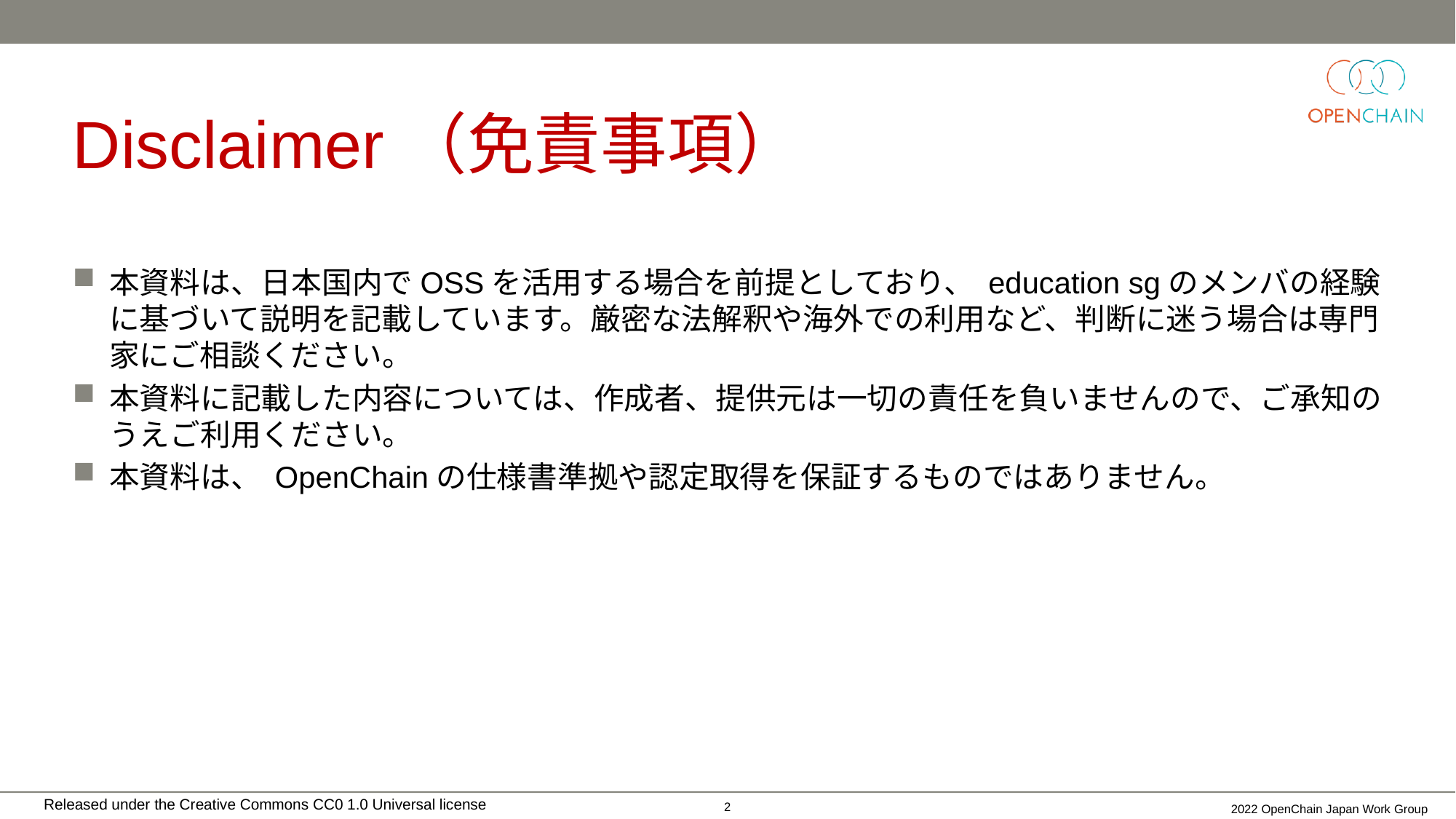

Disclaimer（免責事項）
本資料は、日本国内でOSSを活用する場合を前提としており、 education sgのメンバの経験に基づいて説明を記載しています。厳密な法解釈や海外での利用など、判断に迷う場合は専門家にご相談ください。
本資料に記載した内容については、作成者、提供元は一切の責任を負いませんので、ご承知のうえご利用ください。
本資料は、 OpenChainの仕様書準拠や認定取得を保証するものではありません。
2